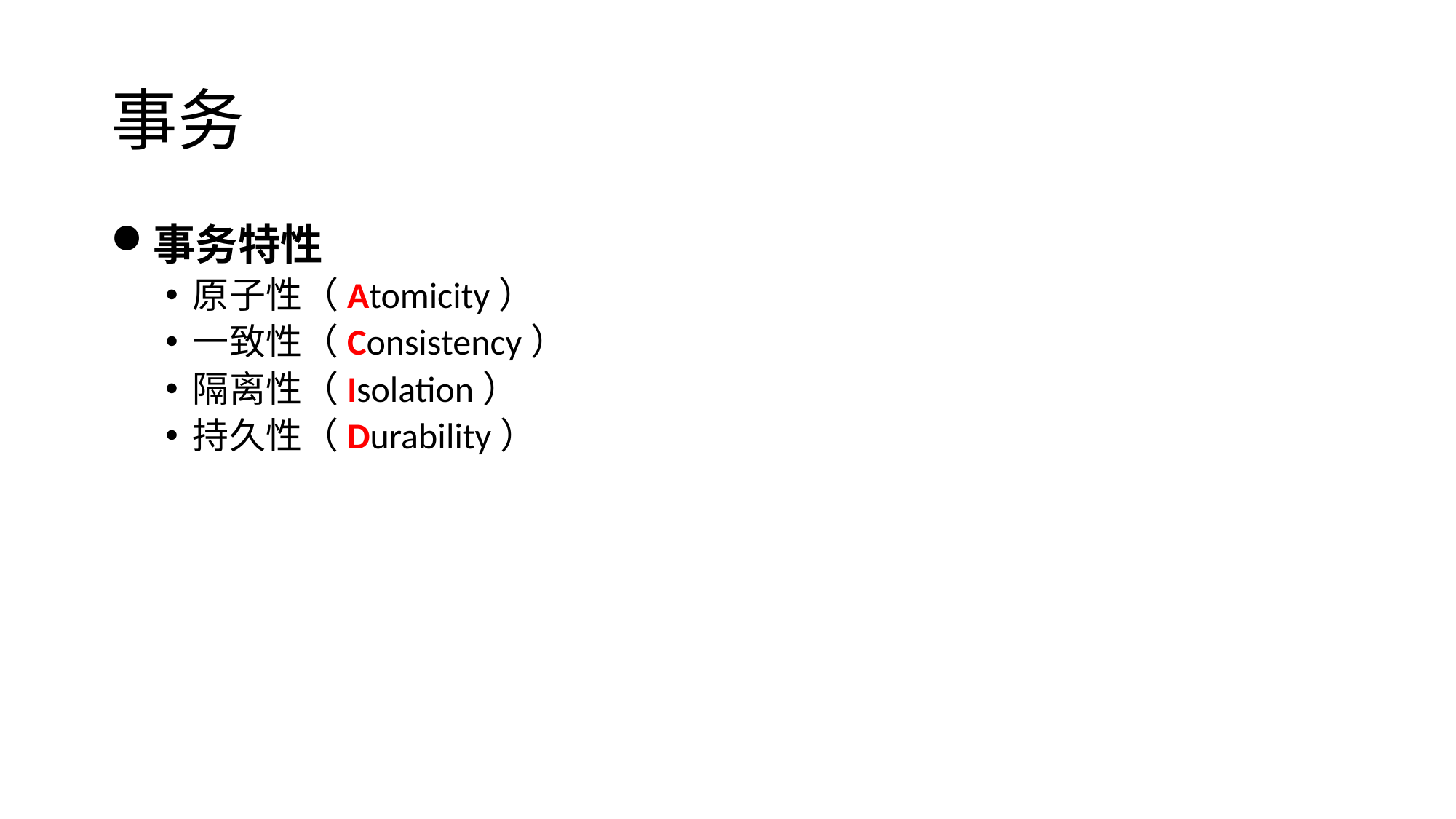

# 事务
事务特性
原子性（Atomicity）
一致性（Consistency）
隔离性（Isolation）
持久性（Durability）